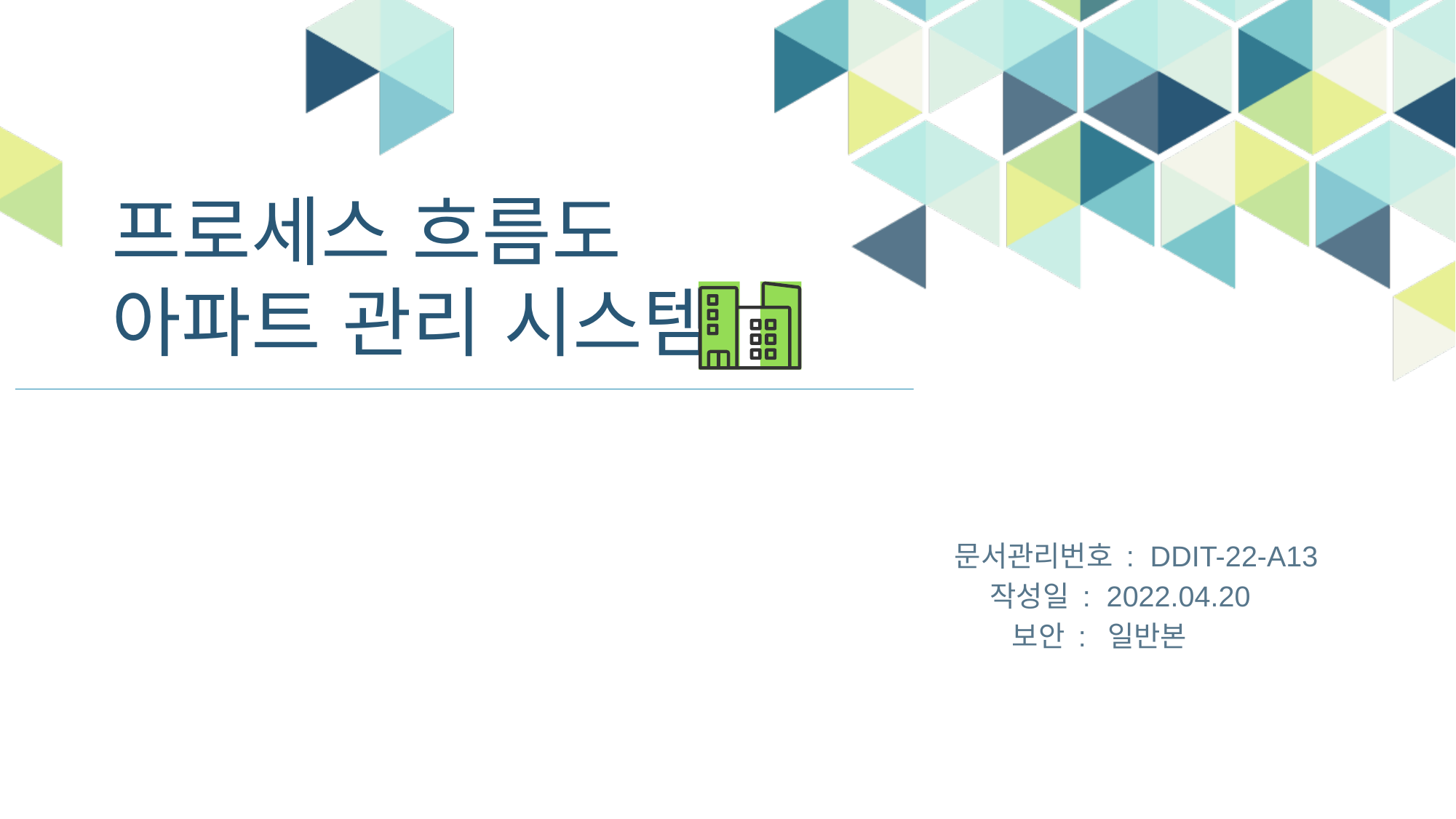

# 프로세스 흐름도 아파트 관리 시스템

                               문서관리번호 :  DDIT-22-A13
                           작성일 :  2022.04.20
 	           보안 :  일반본